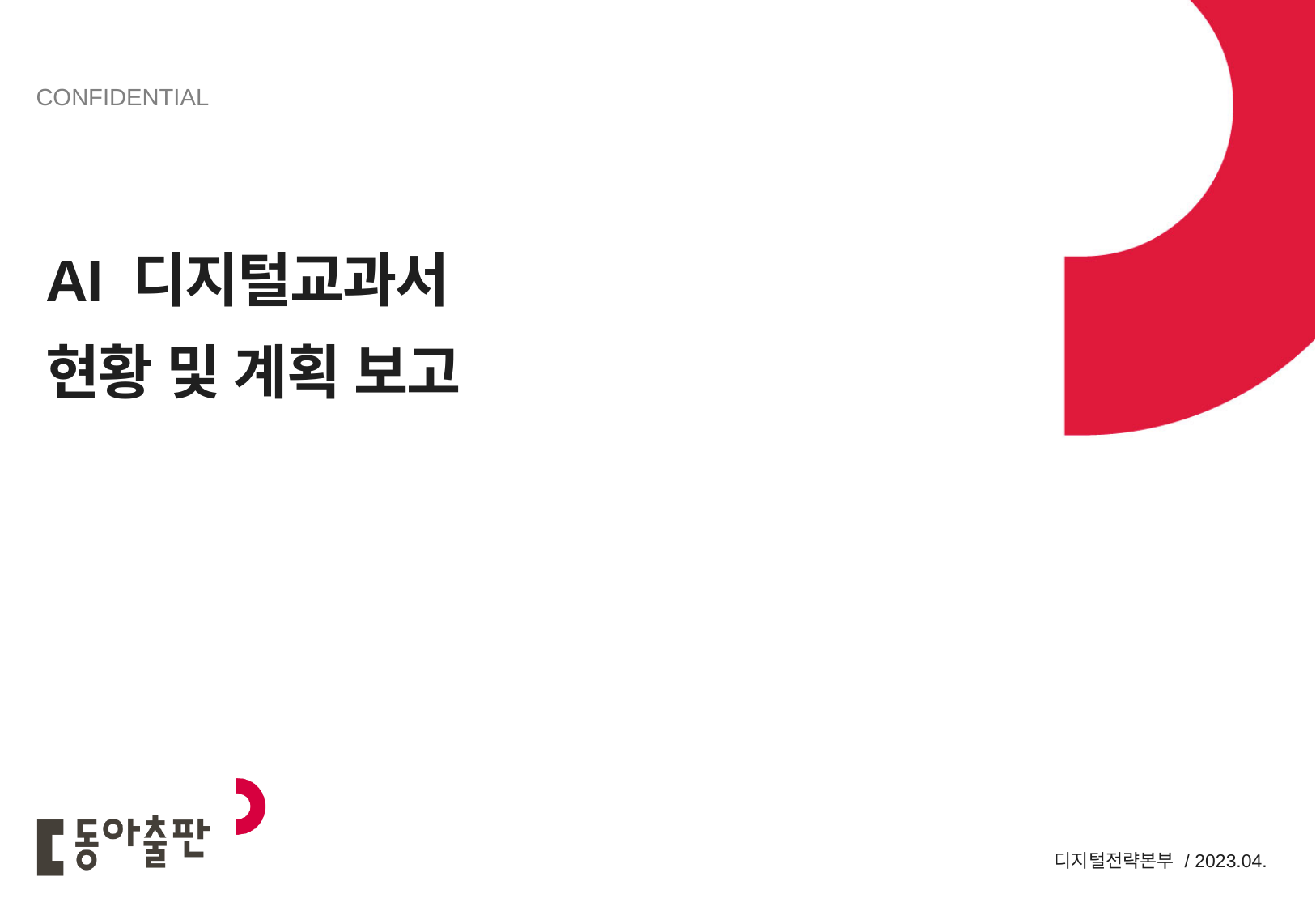

AI 디지털교과서
현황 및 계획 보고
디지털전략본부 / 2023.04.